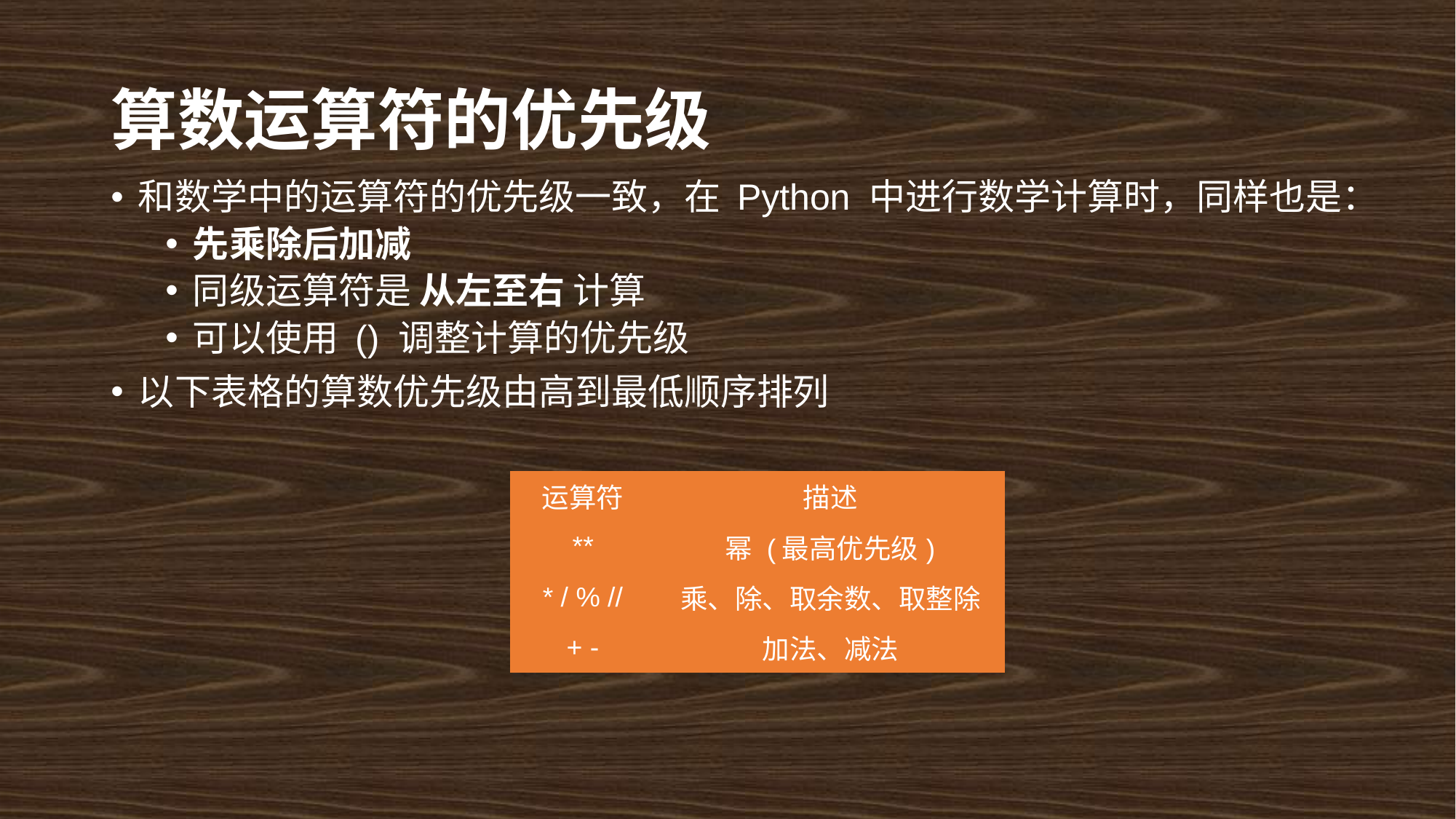

# 算数运算符的优先级
和数学中的运算符的优先级一致，在 Python 中进行数学计算时，同样也是：
先乘除后加减
同级运算符是 从左至右 计算
可以使用 () 调整计算的优先级
以下表格的算数优先级由高到最低顺序排列

| 运算符 | 描述 |
| --- | --- |
| \*\* | 幂 (最高优先级) |
| \* / % // | 乘、除、取余数、取整除 |
| + - | 加法、减法 |